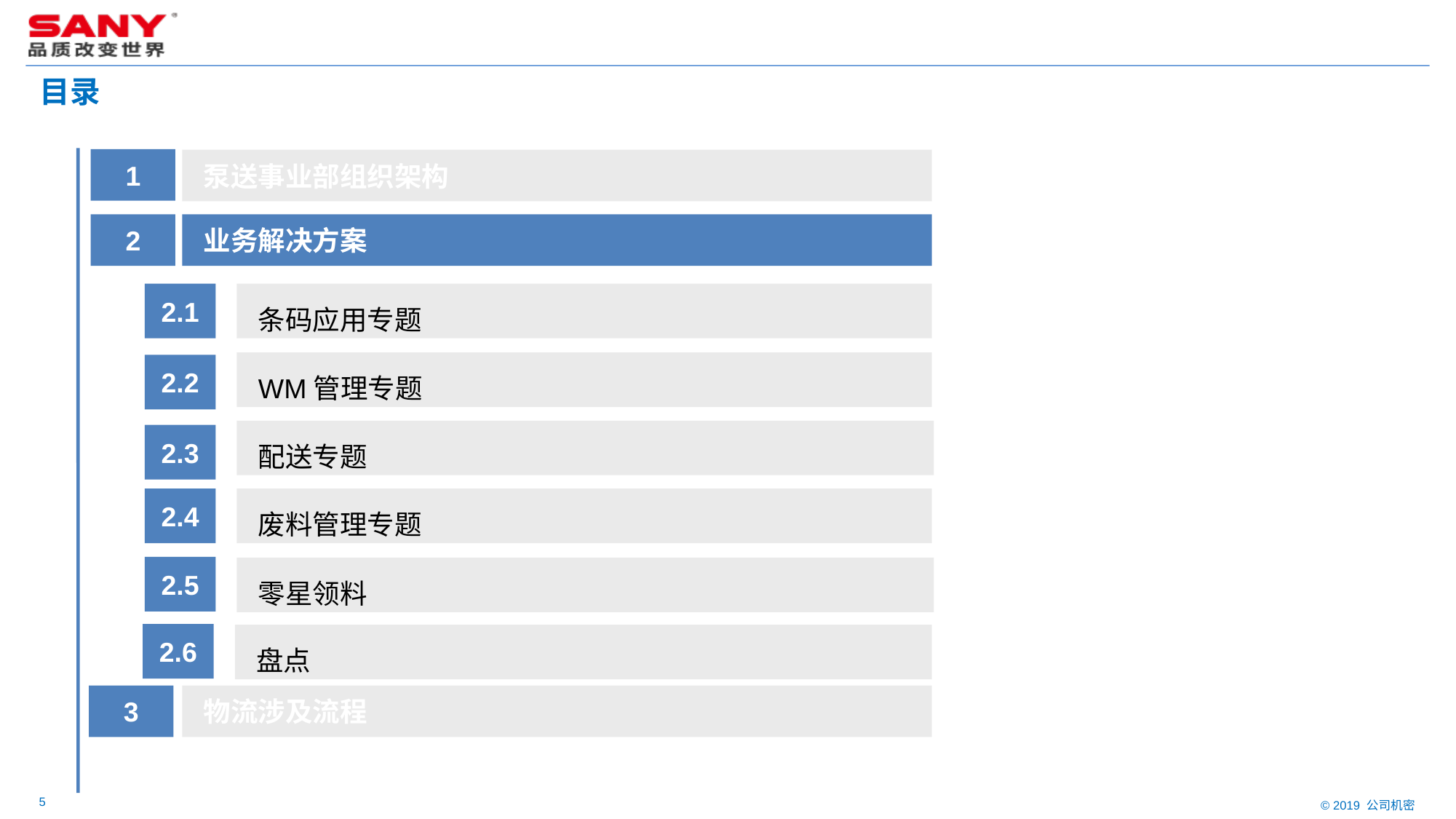

# 目录

1
泵送事业部组织架构
2
业务解决方案
2.1
条码应用专题
WM管理专题
2.2
配送专题
2.3
2.4
废料管理专题
2.5
零星领料
2.6
盘点
3
物流涉及流程